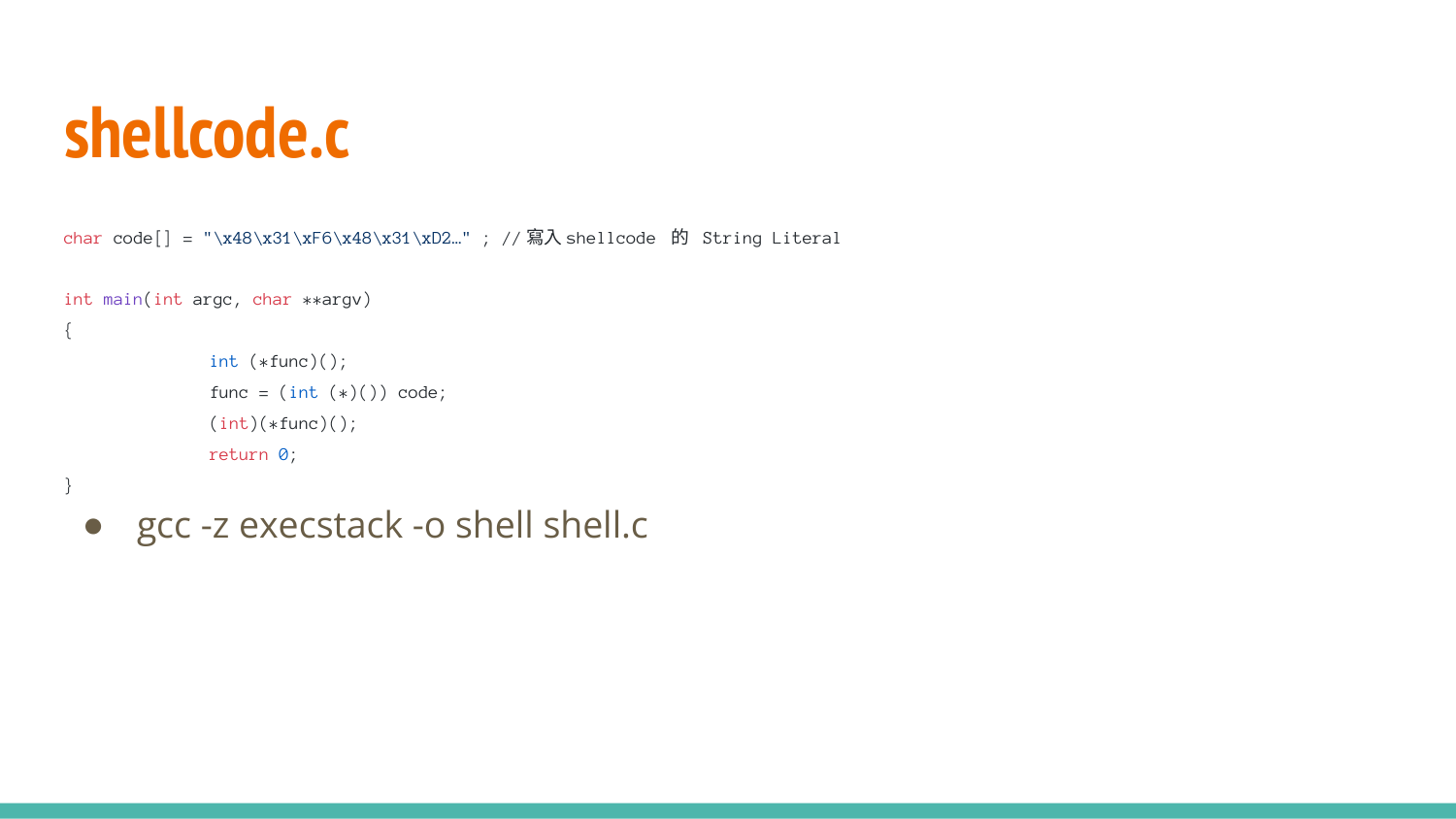

# shellcode.c
char code[] = "\x48\x31\xF6\x48\x31\xD2…" ; //寫入shellcode 的 String Literal

int main(int argc, char **argv)
{
	int (*func)();
	func = (int (*)()) code;
	(int)(*func)();
	return 0;
}
gcc -z execstack -o shell shell.c